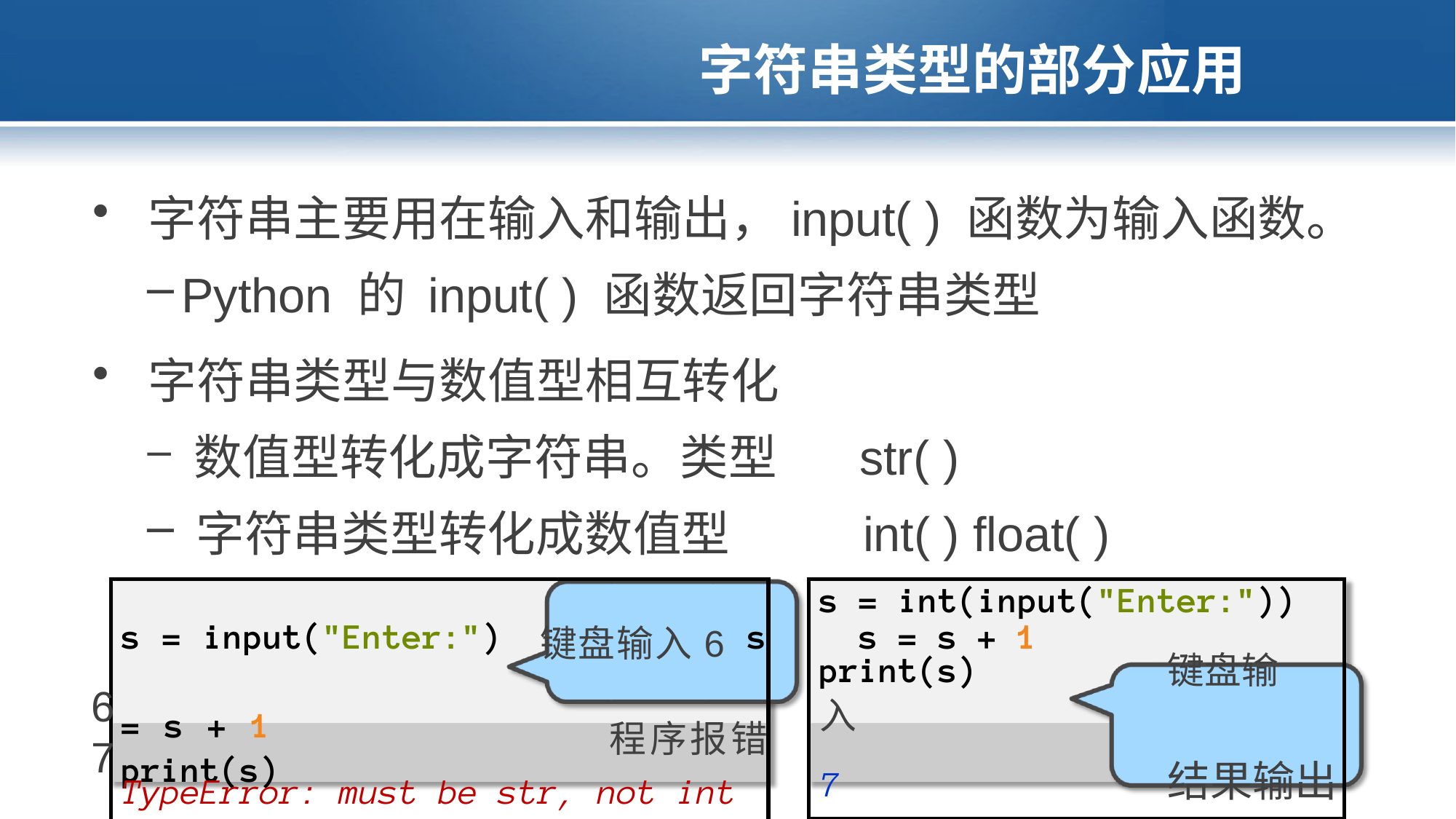

# 字符串类型的部分应用
字符串主要用在输入和输出，input( ) 函数为输入函数。
Python 的 input( ) 函数返回字符串类型
字符串类型与数值型相互转化
数值型转化成字符串。类型	str( )
字符串类型转化成数值型	int( ) float( )

6
7

| s = input("Enter:") 键盘输入6 s = s + 1 程序报错 print(s) |
| --- |
| TypeError: must be str, not int |
| s = int(input("Enter:")) s = s + 1 print(s) 键盘输入 |
| --- |
| 7 结果输出 |